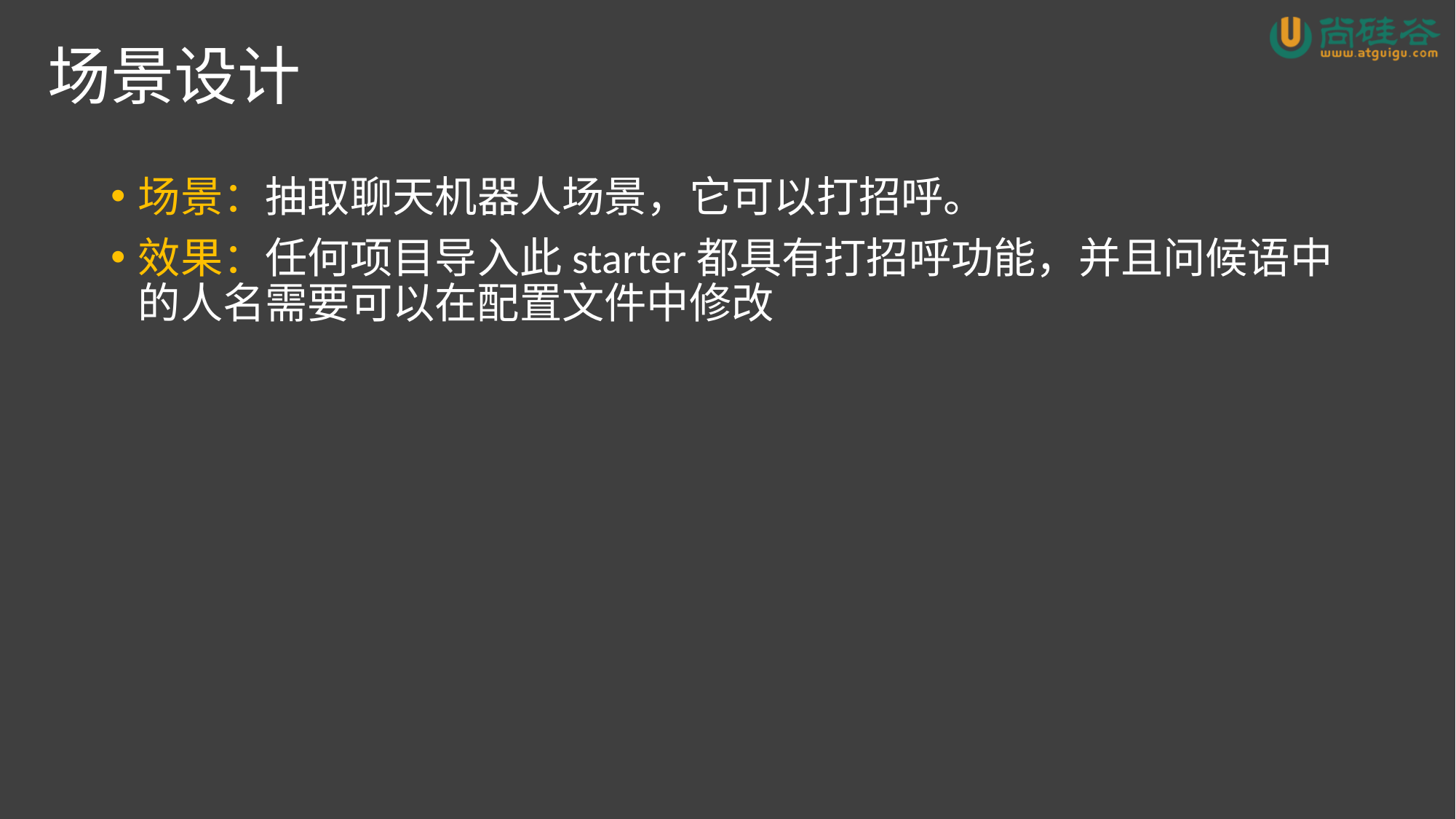

# 场景设计
场景：抽取聊天机器人场景，它可以打招呼。
效果：任何项目导入此starter都具有打招呼功能，并且问候语中的人名需要可以在配置文件中修改